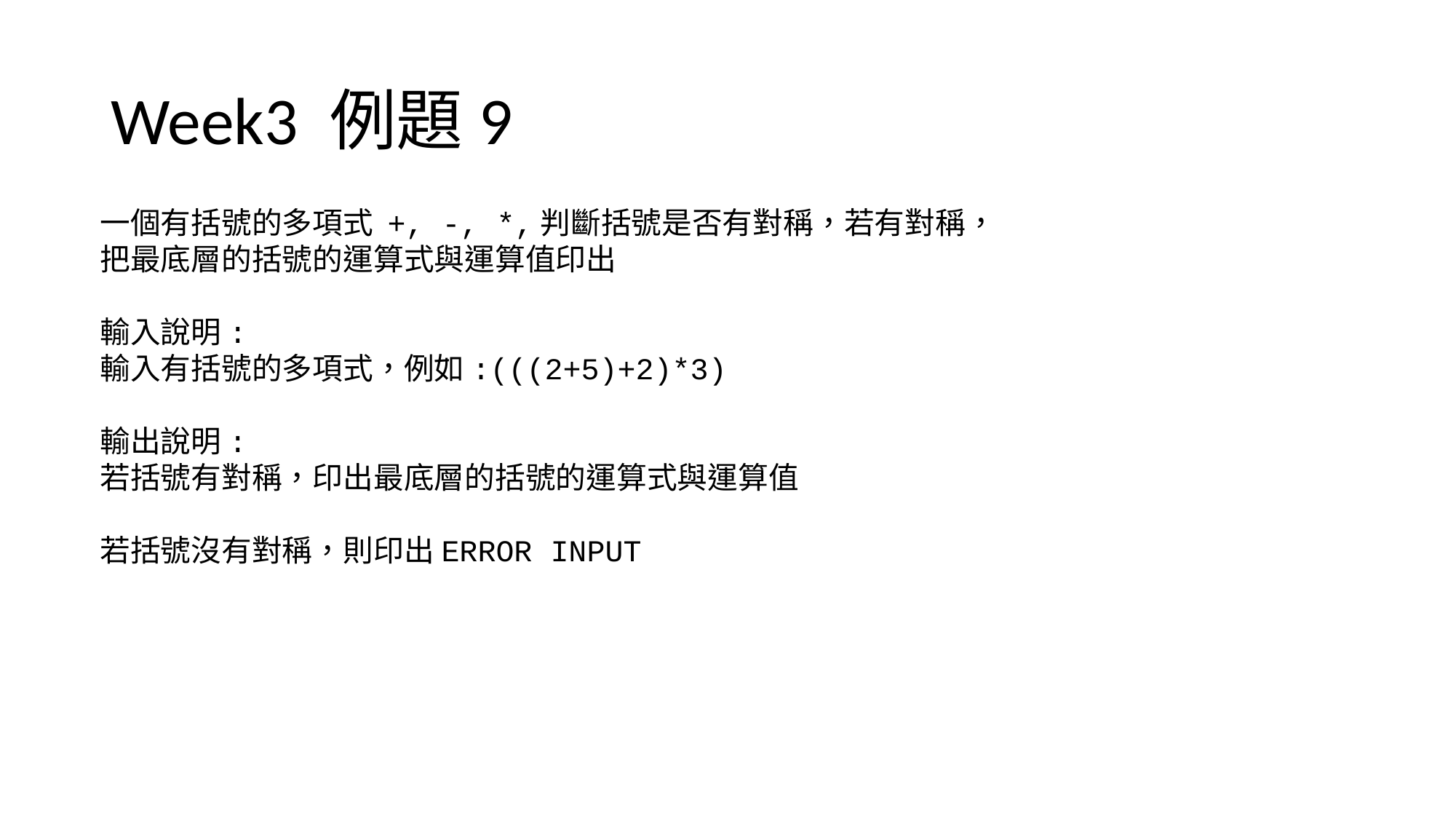

# Week3 例題9
一個有括號的多項式 +, -, *,判斷括號是否有對稱，若有對稱，
把最底層的括號的運算式與運算值印出

輸入說明:
輸入有括號的多項式，例如:(((2+5)+2)*3)

輸出說明:
若括號有對稱，印出最底層的括號的運算式與運算值

若括號沒有對稱，則印出ERROR INPUT